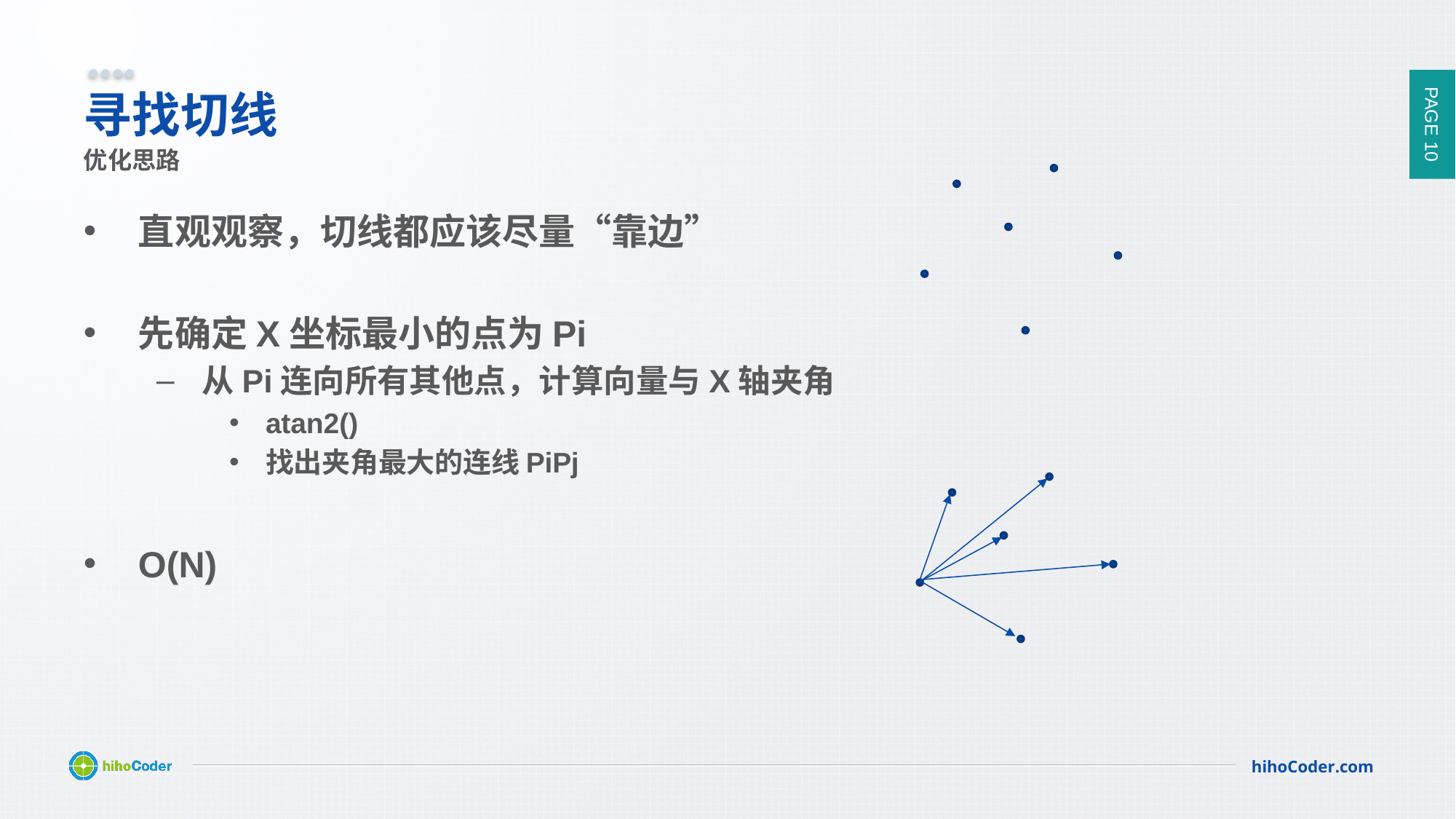

# 寻找切线
优化思路

直观观察，切线都应该尽量“靠边”

先确定X坐标最小的点为Pi
从Pi连向所有其他点，计算向量与X轴夹角
atan2()
找出夹角最大的连线PiPj

O(N)